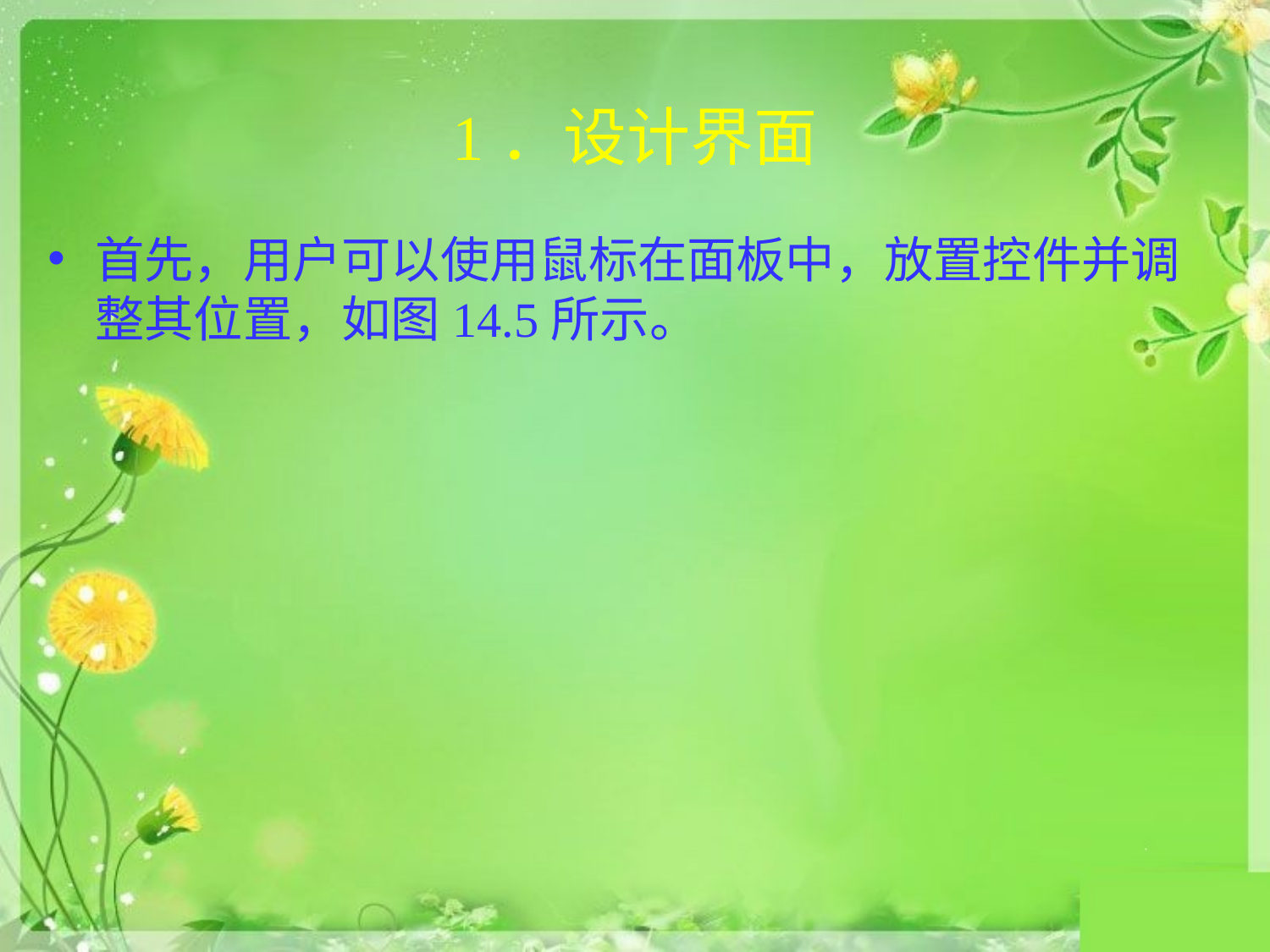

# 1．设计界面
首先，用户可以使用鼠标在面板中，放置控件并调整其位置，如图14.5所示。